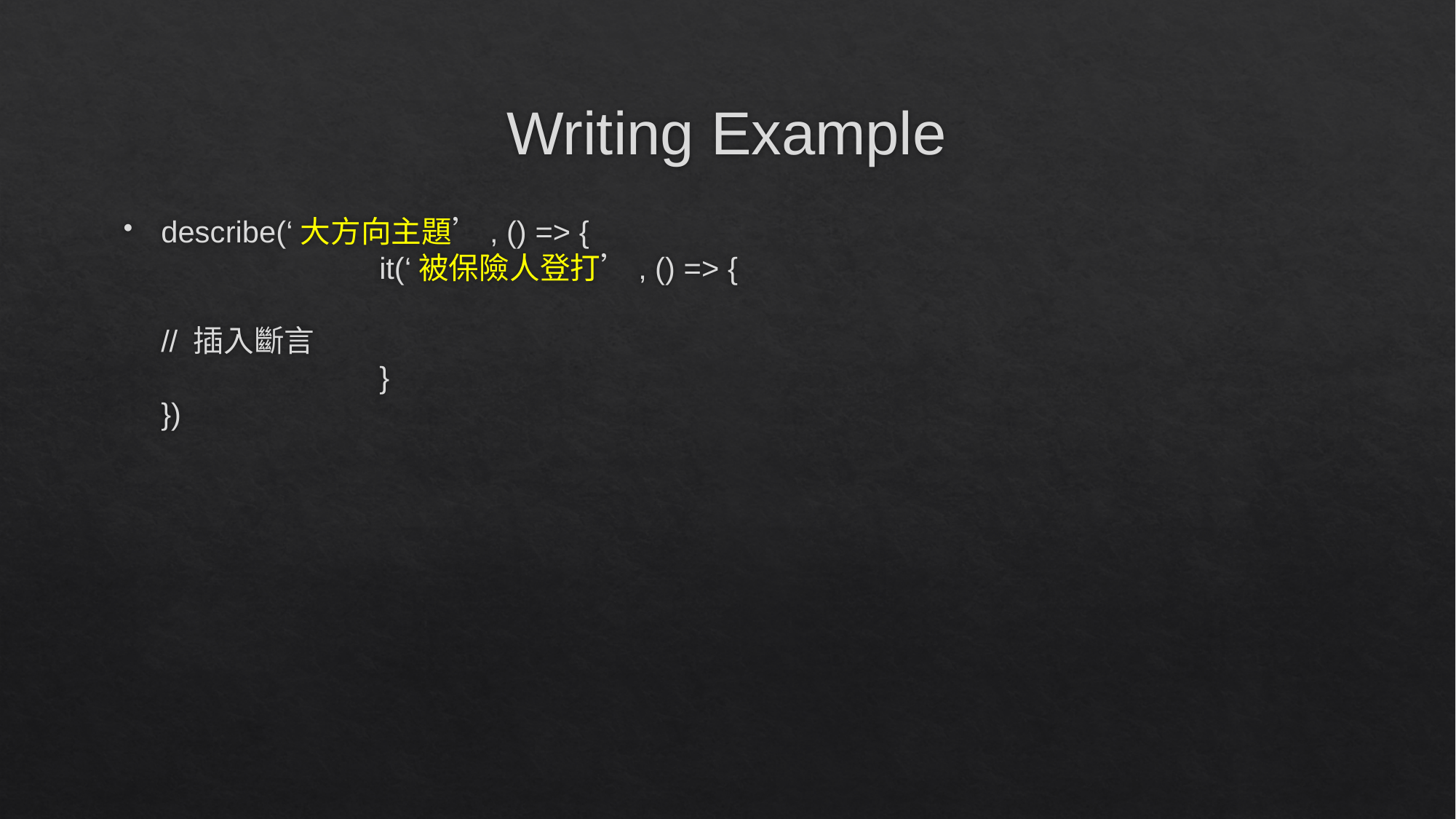

# Writing Example
describe(‘大方向主題’, () => {
		it(‘被保險人登打’, () => {
// 插入斷言
		}
})